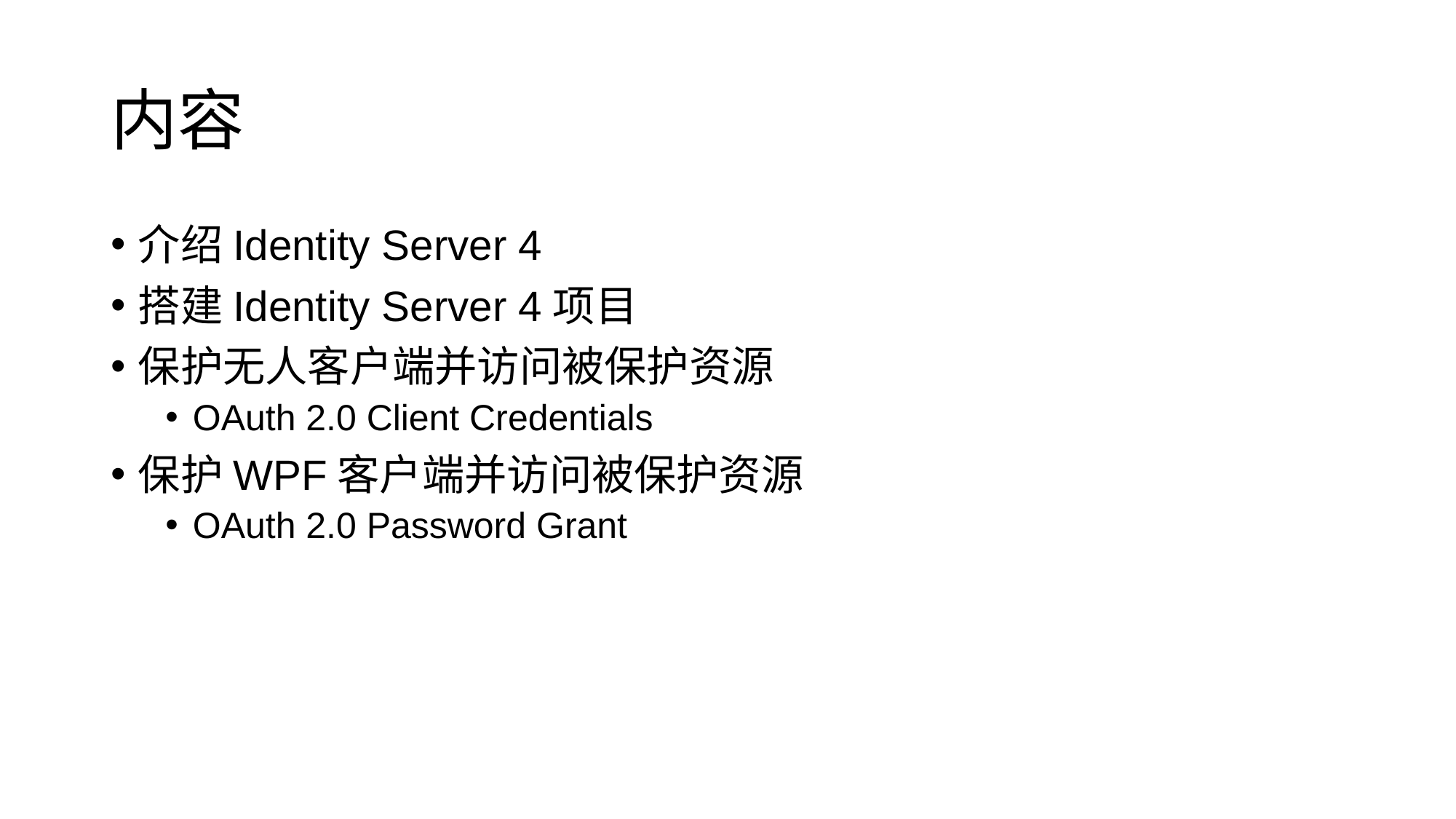

# 内容
介绍Identity Server 4
搭建Identity Server 4项目
保护无人客户端并访问被保护资源
OAuth 2.0 Client Credentials
保护WPF客户端并访问被保护资源
OAuth 2.0 Password Grant